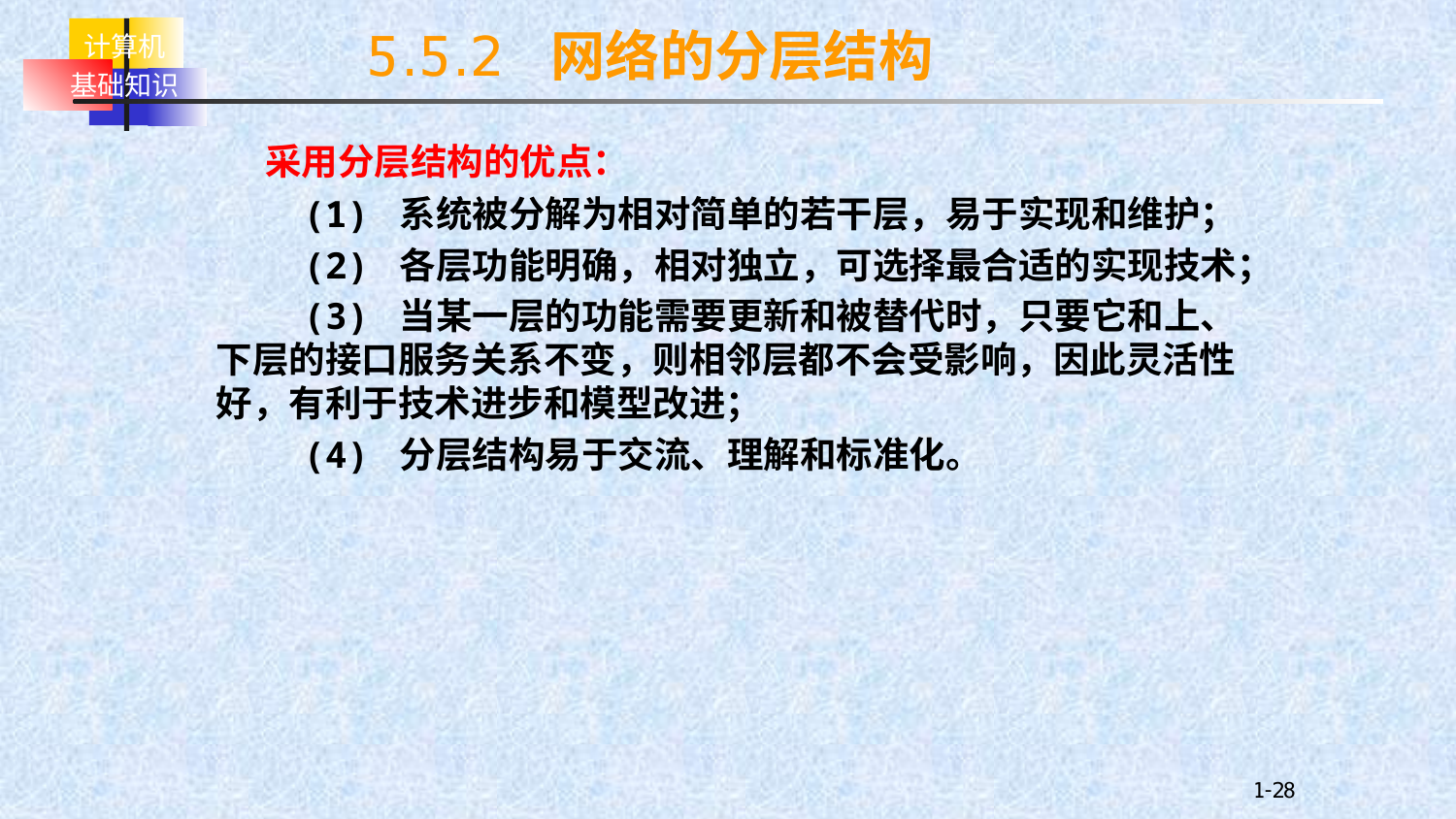

5.5.2  网络的分层结构
    采用分层结构的优点：
    (1) 系统被分解为相对简单的若干层，易于实现和维护；
    (2) 各层功能明确，相对独立，可选择最合适的实现技术；
    (3) 当某一层的功能需要更新和被替代时，只要它和上、下层的接口服务关系不变，则相邻层都不会受影响，因此灵活性好，有利于技术进步和模型改进；
    (4) 分层结构易于交流、理解和标准化。

1-28